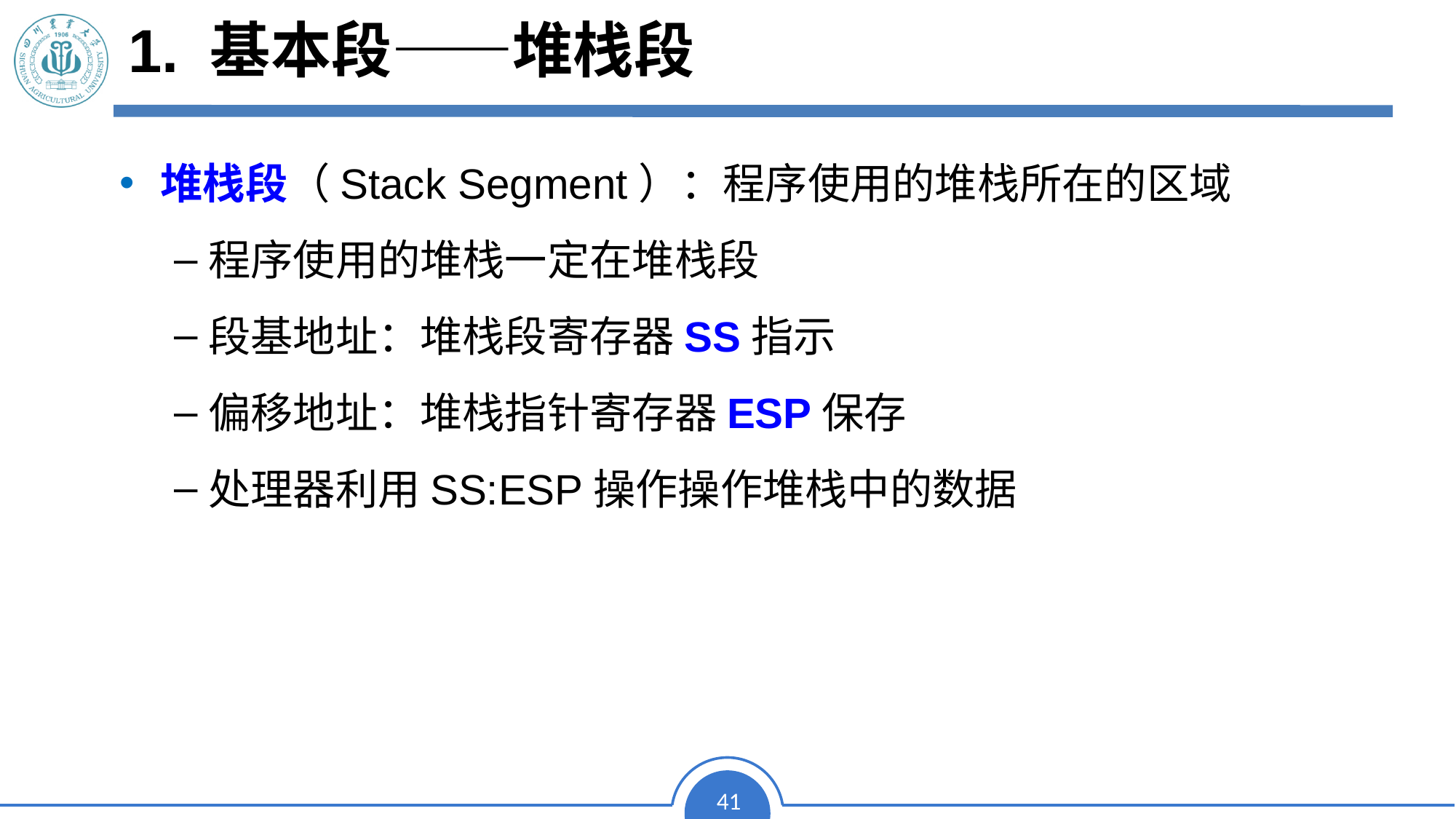

1. 基本段——堆栈段
# 1. 基本段——堆栈段
堆栈段（Stack Segment）：程序使用的堆栈所在的区域
程序使用的堆栈一定在堆栈段
段基地址：堆栈段寄存器SS指示
偏移地址：堆栈指针寄存器ESP保存
处理器利用SS:ESP操作操作堆栈中的数据